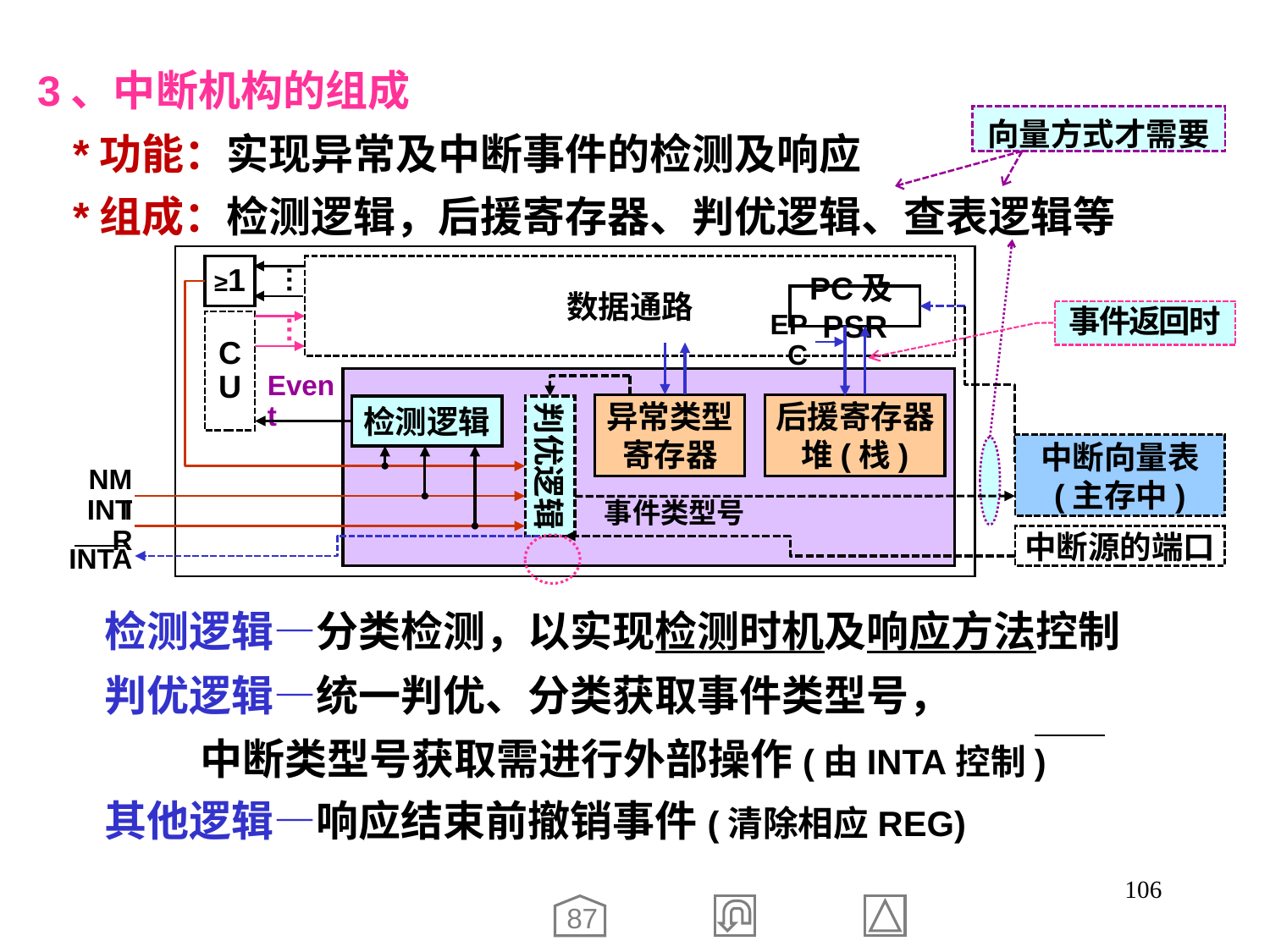

3、中断机构的组成
   *功能：实现异常及中断事件的检测及响应
向量方式才需要
   *组成：检测逻辑，后援寄存器、判优逻辑、查表逻辑等

数据通路
≥1
…
PC及PSR
CU
…
EPC

Event
异常类型寄存器
后援寄存器堆(栈)
检测逻辑
判优逻辑
中断向量表
(主存中)
NMI
事件类型号
INTR
中断源的端口
INTA
事件返回时

      检测逻辑—分类检测，以实现检测时机及响应方法控制
      判优逻辑—统一判优、分类获取事件类型号，
                中断类型号获取需进行外部操作(由INTA控制)
      其他逻辑—响应结束前撤销事件(清除相应REG)
106

87